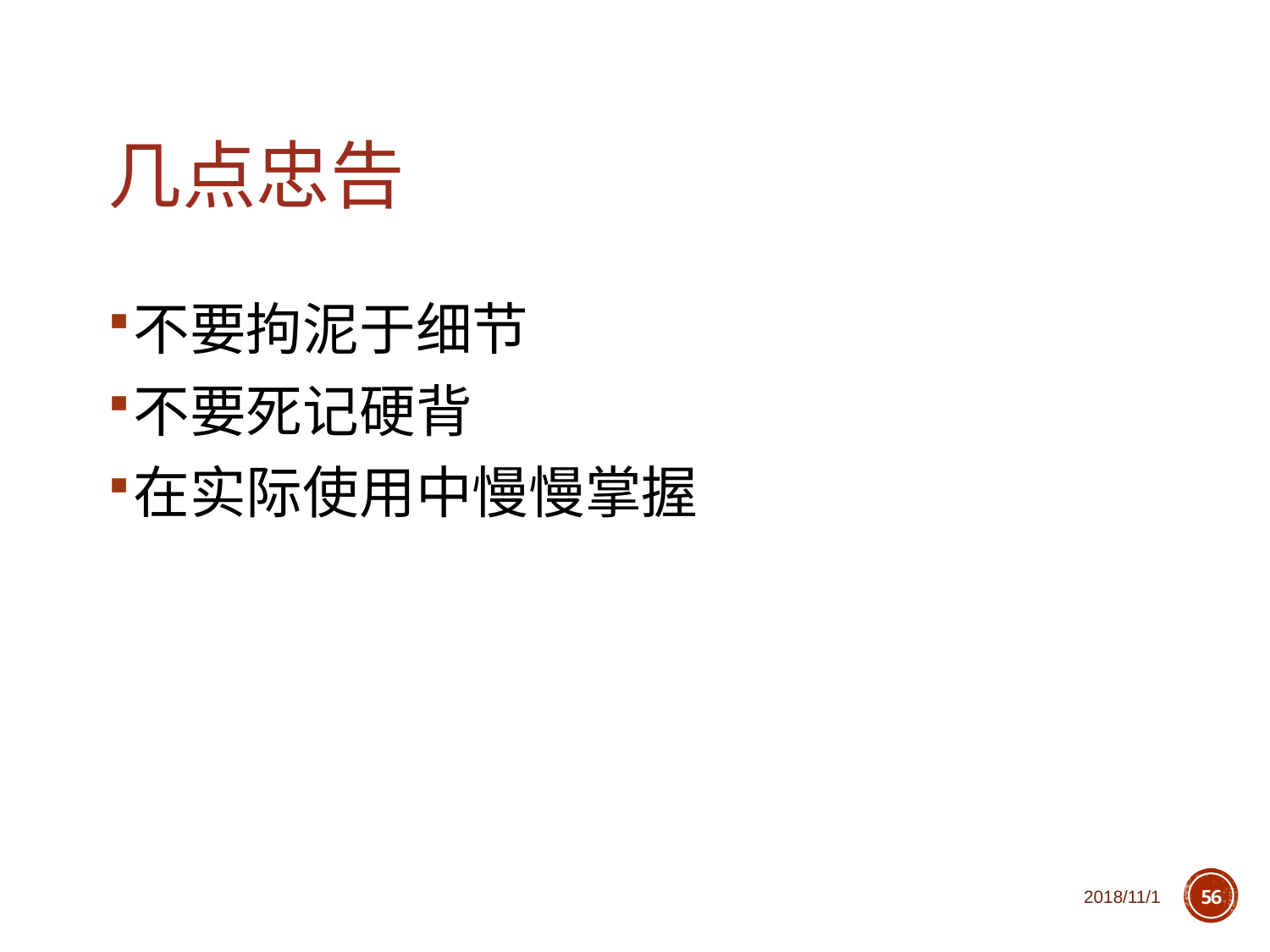

# 几点忠告
不要拘泥于细节
不要死记硬背
在实际使用中慢慢掌握
2018/11/1
56